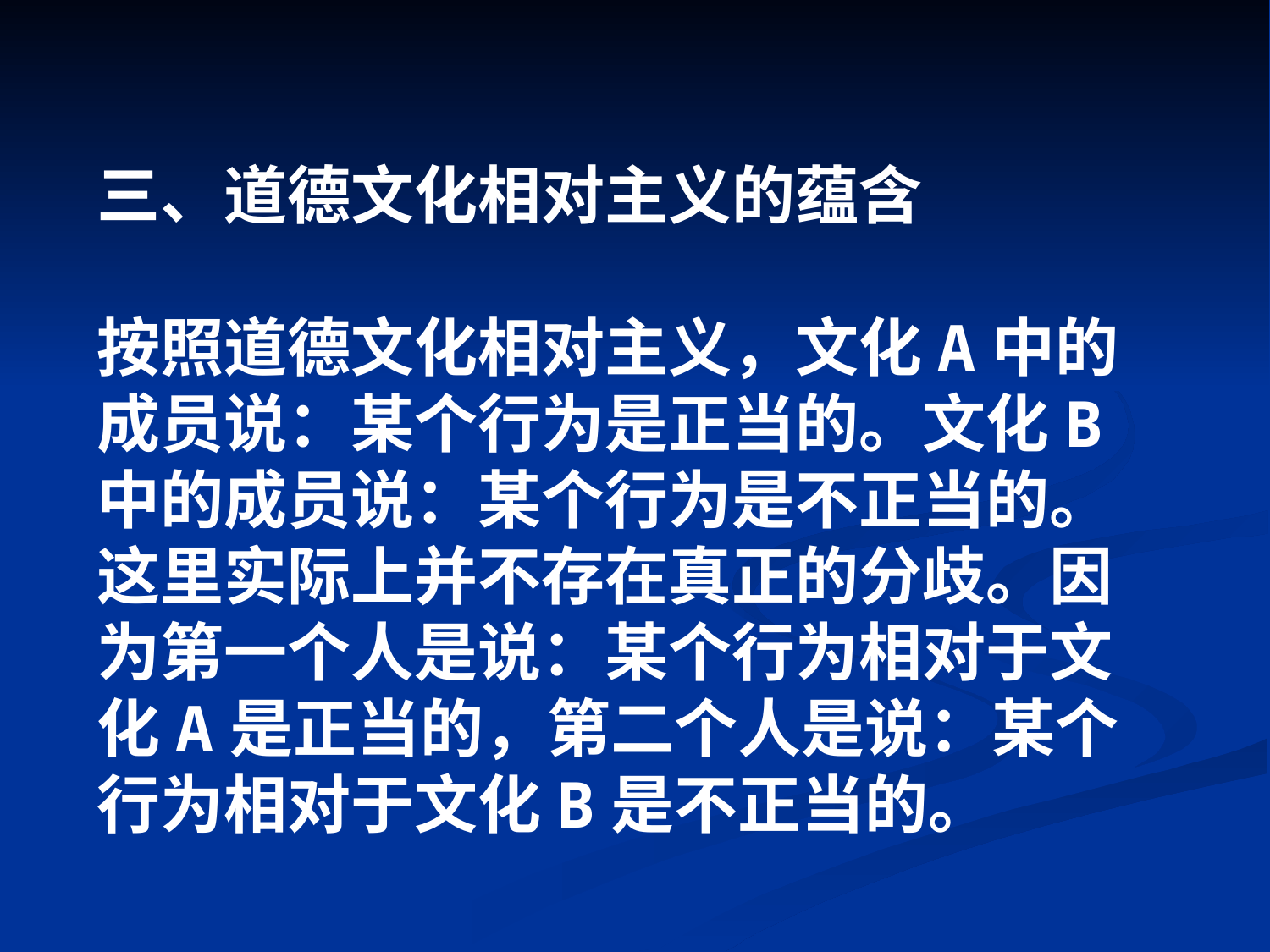

三、道德文化相对主义的蕴含

按照道德文化相对主义，文化A中的成员说：某个行为是正当的。文化B中的成员说：某个行为是不正当的。这里实际上并不存在真正的分歧。因为第一个人是说：某个行为相对于文化A是正当的，第二个人是说：某个行为相对于文化B是不正当的。